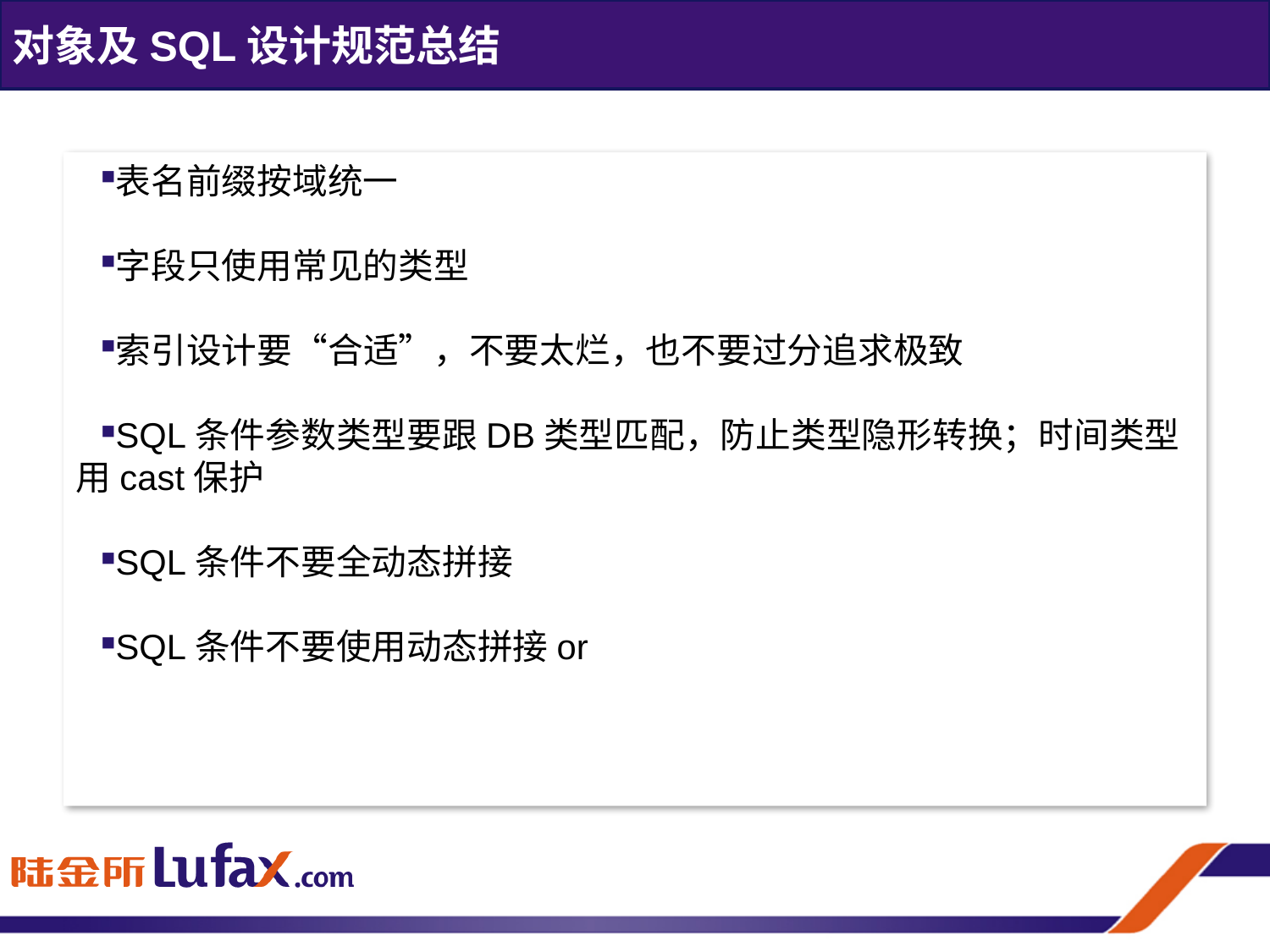

对象及SQL设计规范总结
表名前缀按域统一

字段只使用常见的类型

索引设计要“合适”，不要太烂，也不要过分追求极致

SQL条件参数类型要跟DB类型匹配，防止类型隐形转换；时间类型用cast保护

SQL条件不要全动态拼接

SQL条件不要使用动态拼接or